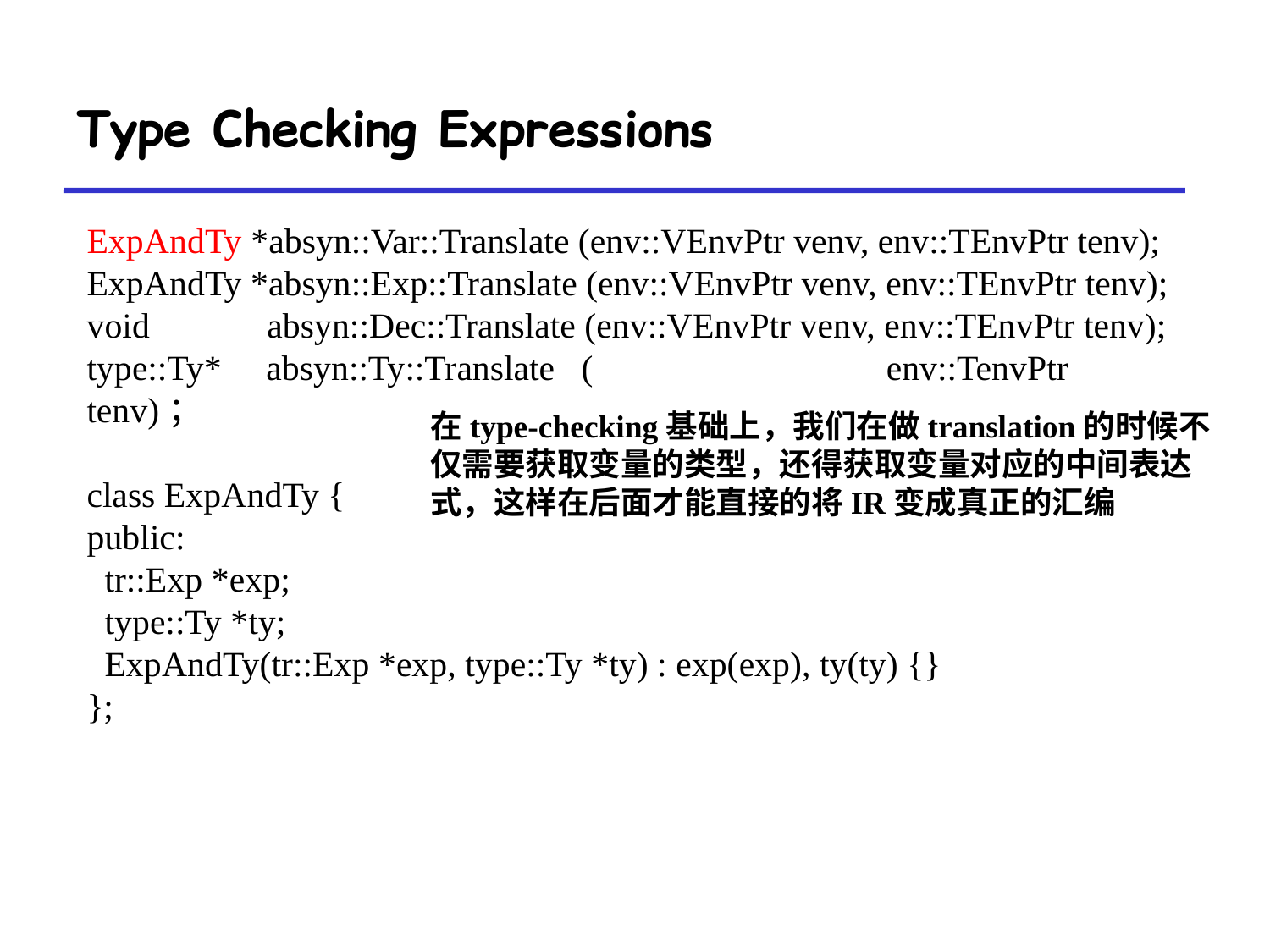

# Type Checking Expressions
ExpAndTy *absyn::Var::Translate (env::VEnvPtr venv, env::TEnvPtr tenv);
ExpAndTy *absyn::Exp::Translate (env::VEnvPtr venv, env::TEnvPtr tenv);
void	      absyn::Dec::Translate (env::VEnvPtr venv, env::TEnvPtr tenv);
type::Ty*     absyn::Ty::Translate   (                                 env::TenvPtr tenv)；

class ExpAndTy {
public:
  tr::Exp *exp;
  type::Ty *ty;
  ExpAndTy(tr::Exp *exp, type::Ty *ty) : exp(exp), ty(ty) {}
};

在type-checking基础上，我们在做translation的时候不仅需要获取变量的类型，还得获取变量对应的中间表达式，这样在后面才能直接的将IR变成真正的汇编

20